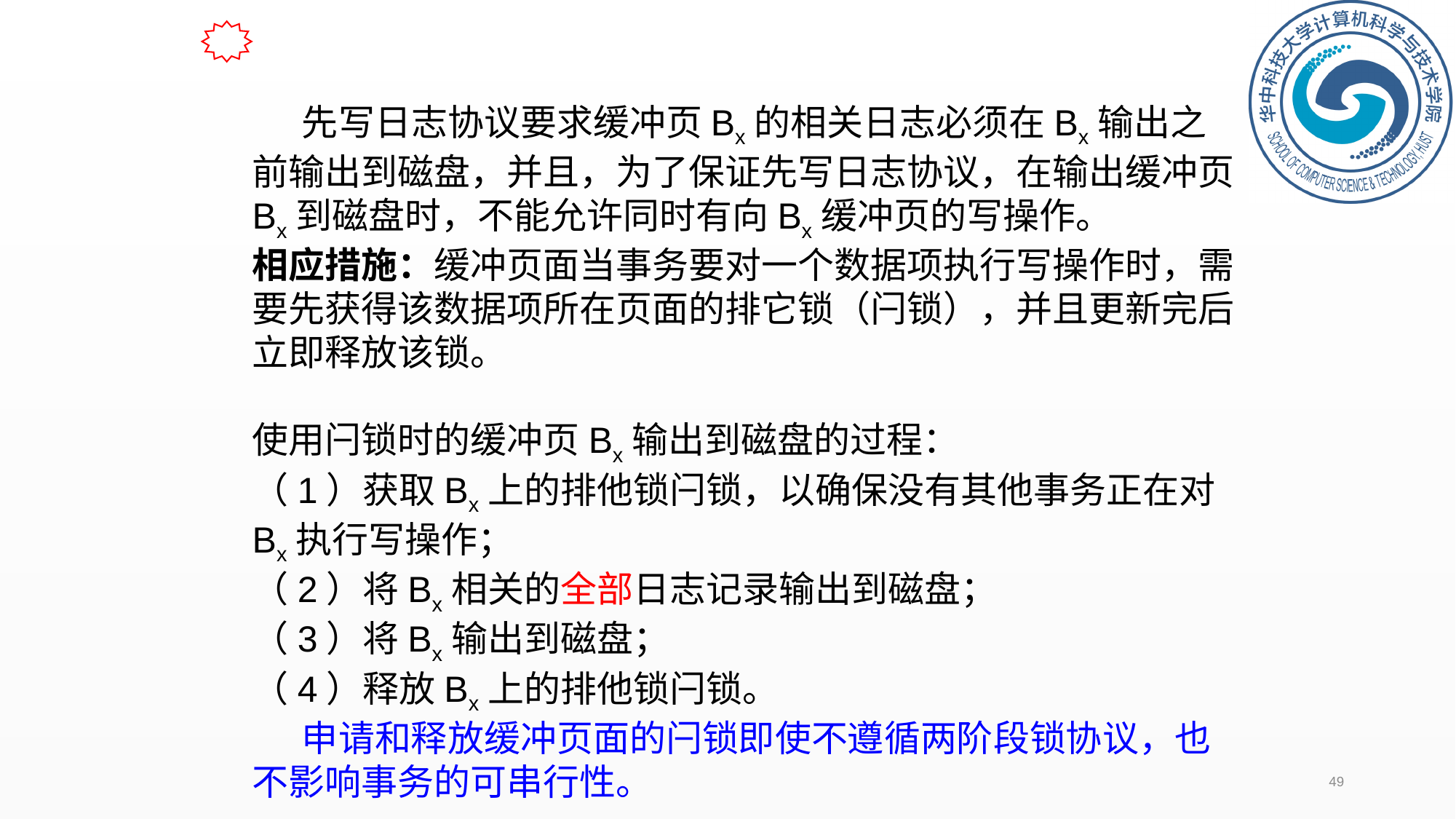

先写日志协议要求缓冲页Bx的相关日志必须在Bx输出之前输出到磁盘，并且，为了保证先写日志协议，在输出缓冲页Bx到磁盘时，不能允许同时有向Bx缓冲页的写操作。
相应措施：缓冲页面当事务要对一个数据项执行写操作时，需要先获得该数据项所在页面的排它锁（闩锁），并且更新完后立即释放该锁。

使用闩锁时的缓冲页Bx输出到磁盘的过程：
（1）获取Bx上的排他锁闩锁，以确保没有其他事务正在对Bx执行写操作；
（2）将Bx相关的全部日志记录输出到磁盘；
（3）将Bx输出到磁盘；
（4）释放Bx上的排他锁闩锁。
     申请和释放缓冲页面的闩锁即使不遵循两阶段锁协议，也不影响事务的可串行性。
49